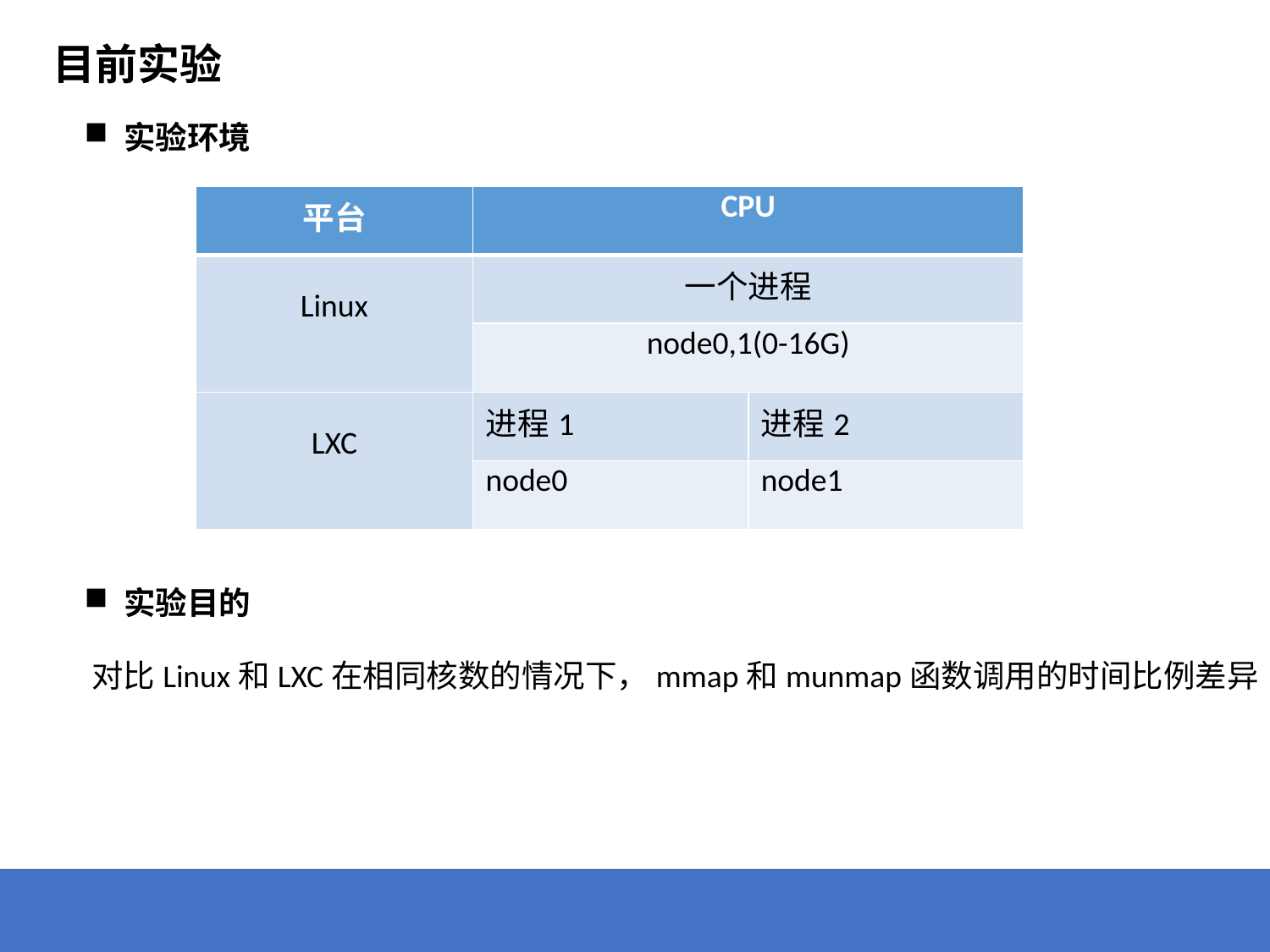

目前实验
实验环境
| 平台 | CPU |  |
| --- | --- | --- |
| Linux | 一个进程 |  |
|  | node0,1(0-16G) |  |
| LXC | 进程1 | 进程2 |
|  | node0 | node1 |
实验目的
对比Linux和LXC在相同核数的情况下，mmap和munmap函数调用的时间比例差异